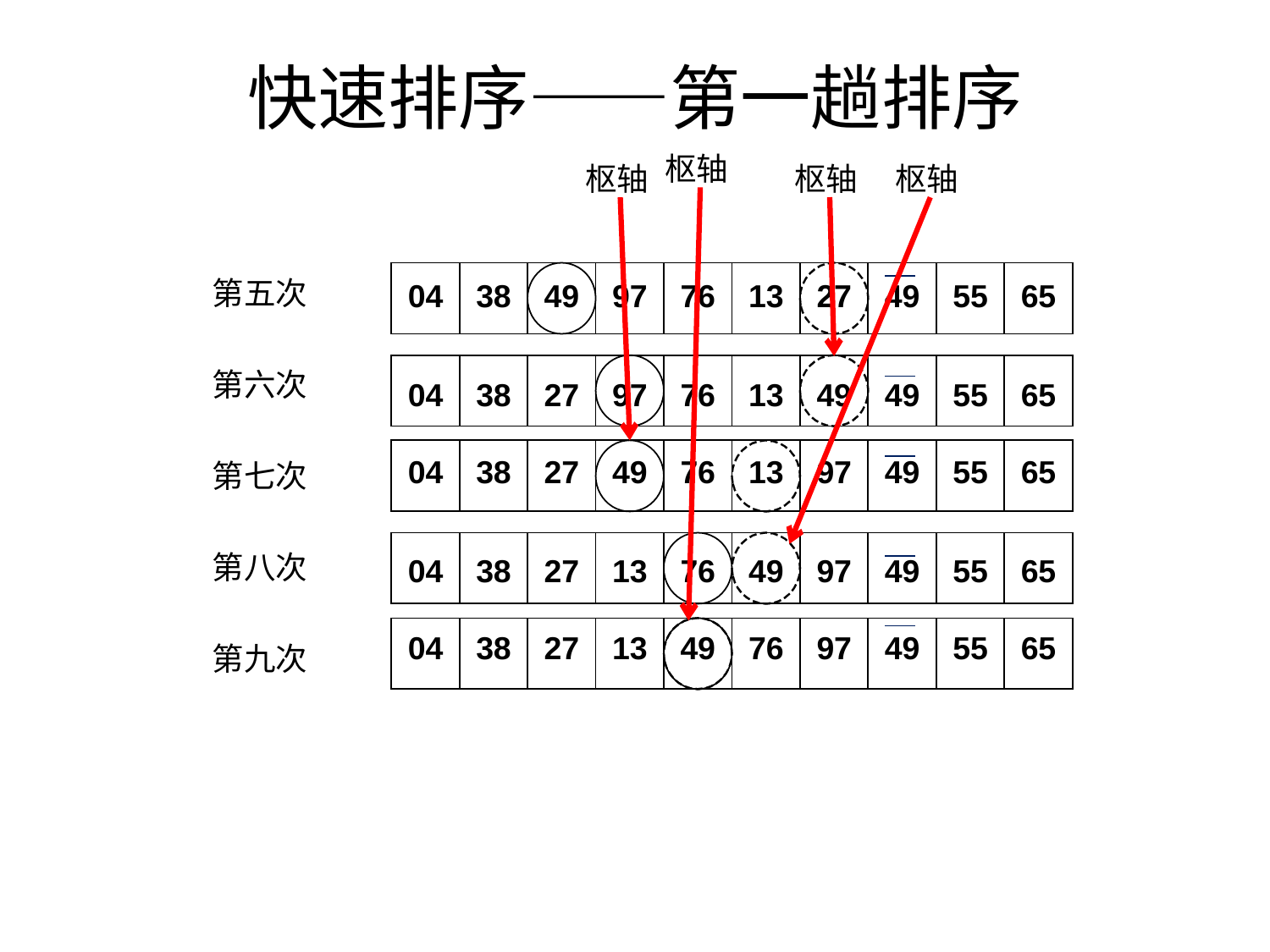

# 快速排序——第一趟排序
枢轴
枢轴
枢轴
枢轴

第五趟
04
38
49
97
76
13
27
49
55
65

第六趟
04
38
27
97
76
13
49
49
55
65

第七趟
04
38
27
49
76
13
97
49
55
65

第八趟
97
49
55
65
04
38
27
13
76
49

第九趟
04
38
27
13
49
76
97
49
55
65
第五次

第六次

第七次

第八次

第九次